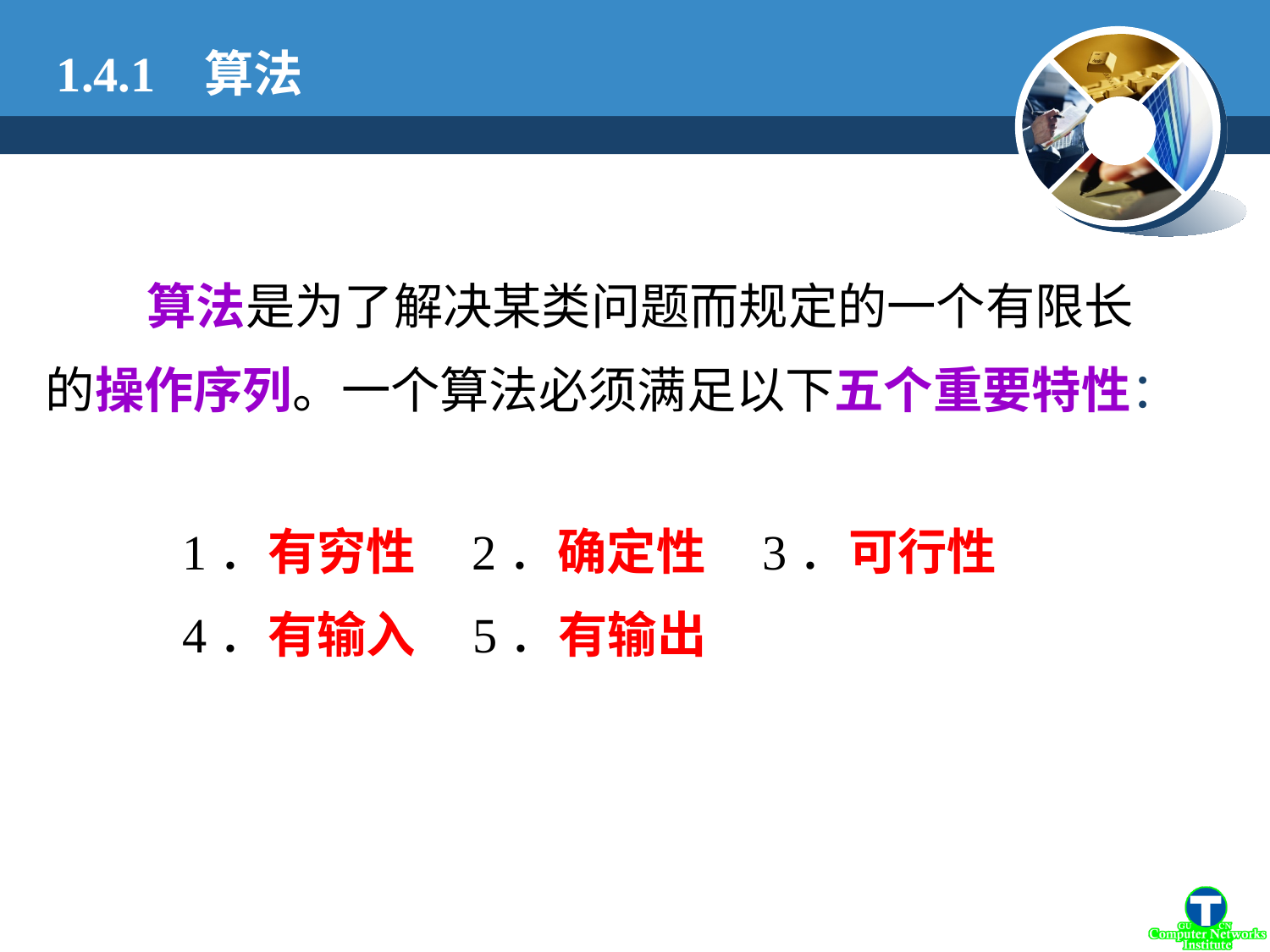

1.4.1   算法
        算法是为了解决某类问题而规定的一个有限长的操作序列。一个算法必须满足以下五个重要特性：
1．有穷性    2．确定性    3．可行性
4．有输入    5．有输出